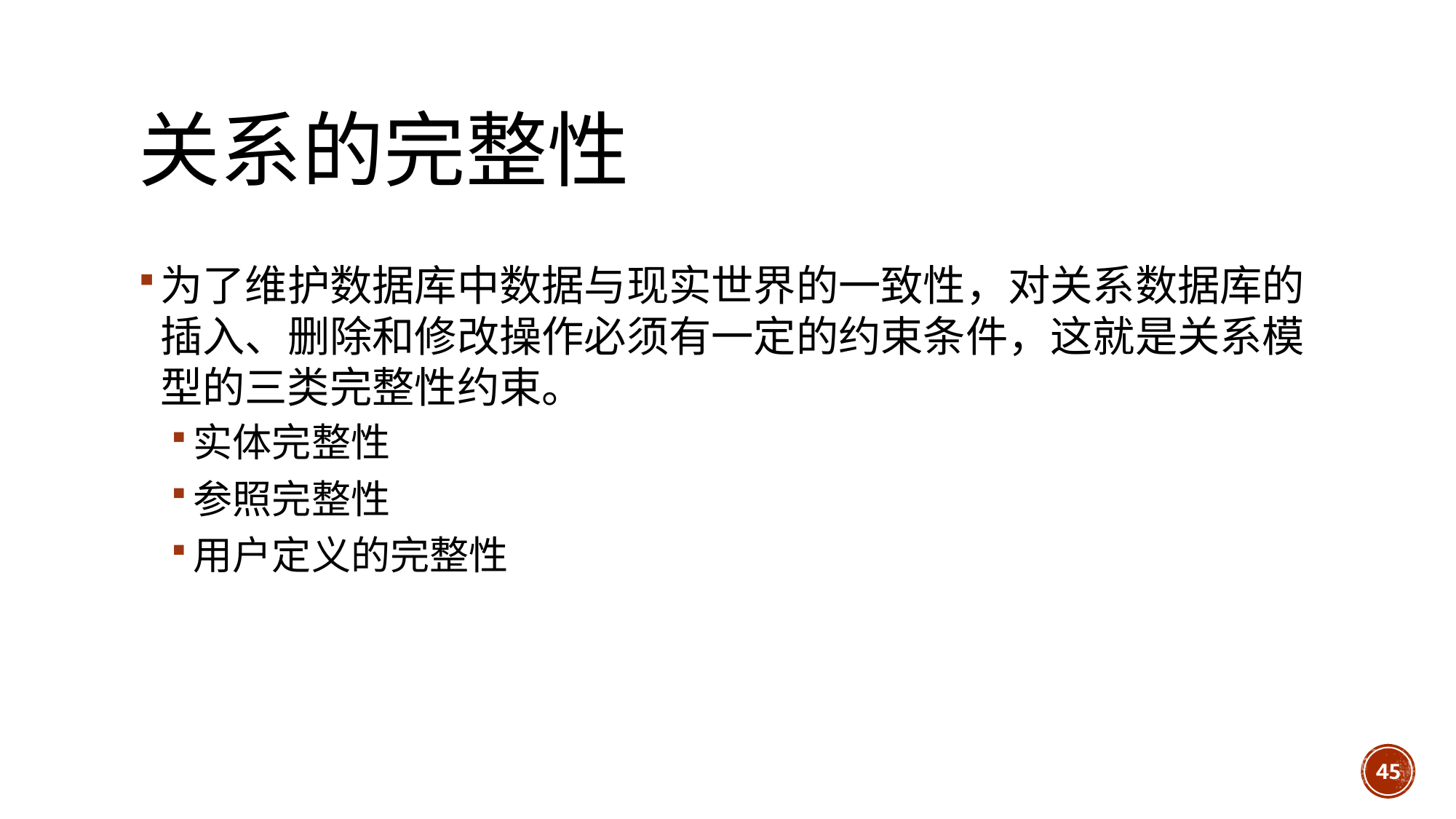

# 关系的完整性
为了维护数据库中数据与现实世界的一致性，对关系数据库的插入、删除和修改操作必须有一定的约束条件，这就是关系模型的三类完整性约束。
实体完整性
参照完整性
用户定义的完整性

45